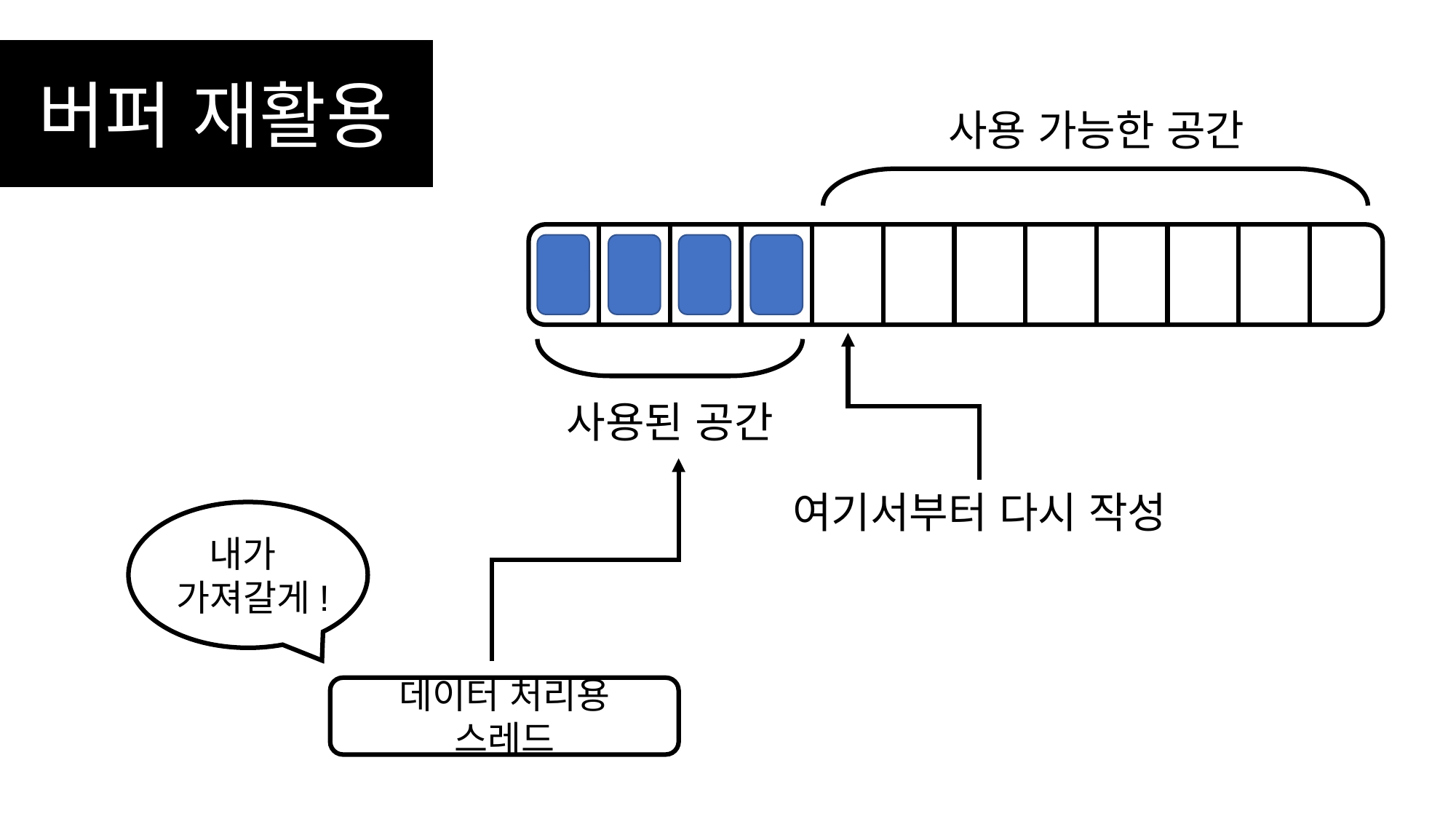

버퍼 재활용

사용 가능한 공간

사용된 공간
여기서부터 다시 작성
내가
가져갈게!
데이터 처리용 스레드